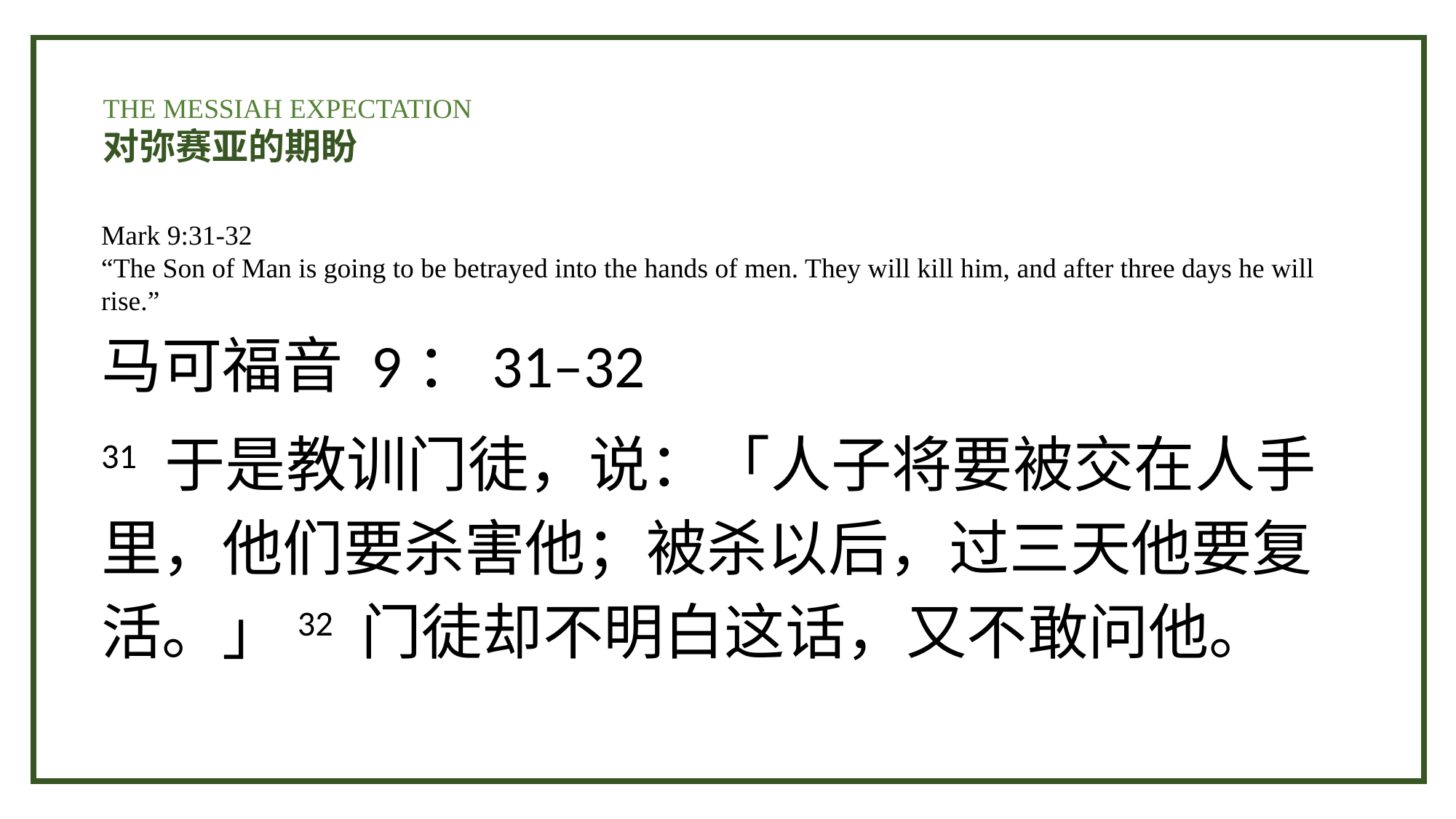

THE MESSIAH EXPECTATION
对弥赛亚的期盼
Mark 9:31-32
“The Son of Man is going to be betrayed into the hands of men. They will kill him, and after three days he will rise.”
马可福音 9：31–32
31 于是教训门徒，说：「人子将要被交在人手里，他们要杀害他；被杀以后，过三天他要复活。」32 门徒却不明白这话，又不敢问他。